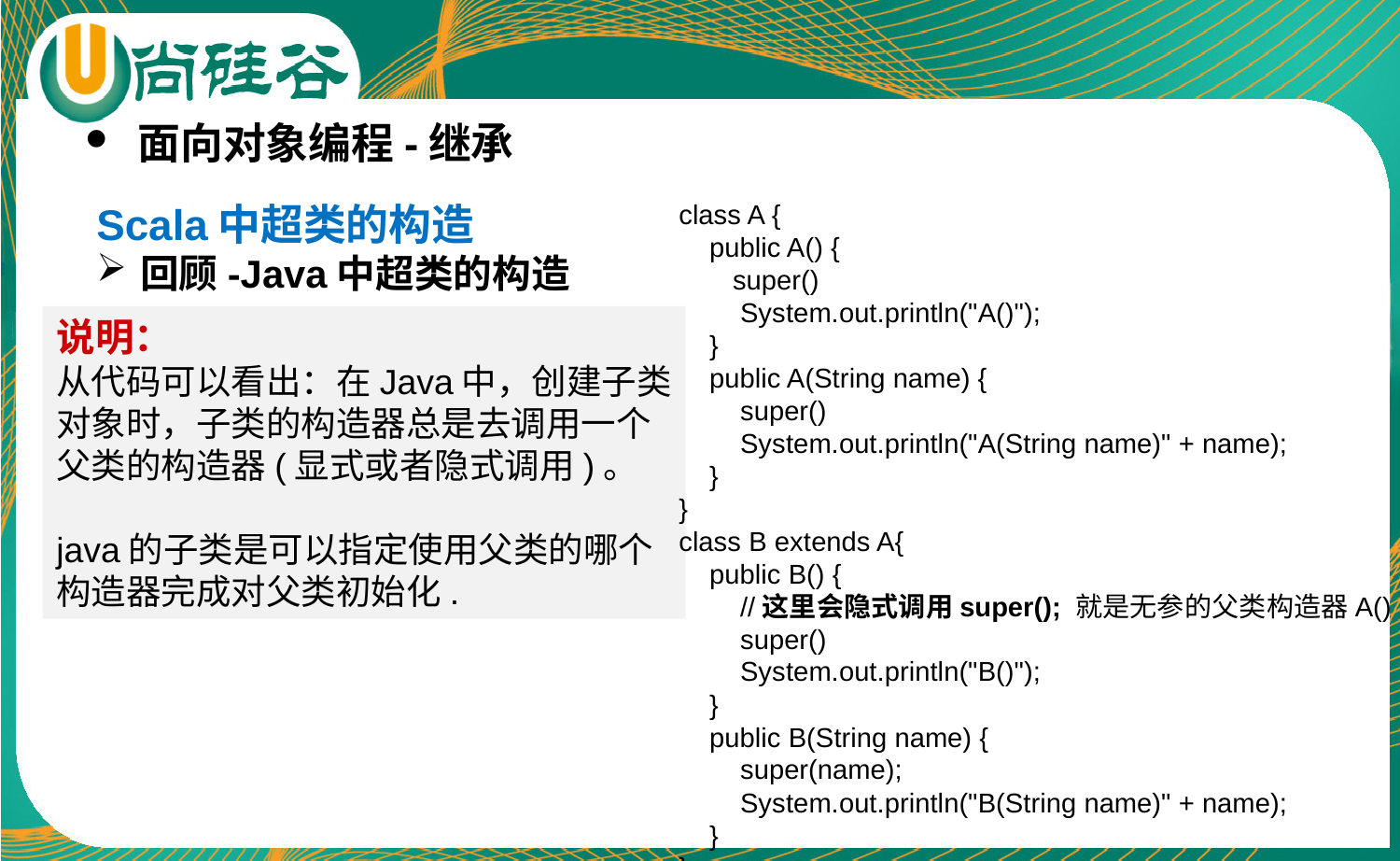

面向对象编程-继承

Scala中超类的构造
回顾-Java中超类的构造

class A {
    public A() {
       super()
        System.out.println("A()");
    }
    public A(String name) {
        super()
        System.out.println("A(String name)" + name);
    }
}
class B extends A{
    public B() {
        //这里会隐式调用super(); 就是无参的父类构造器A()
        super()
        System.out.println("B()");
    }
    public B(String name) {
        super(name);
        System.out.println("B(String name)" + name);
    }
}
说明：
从代码可以看出：在Java中，创建子类
对象时，子类的构造器总是去调用一个
父类的构造器(显式或者隐式调用)。

java的子类是可以指定使用父类的哪个
构造器完成对父类初始化.